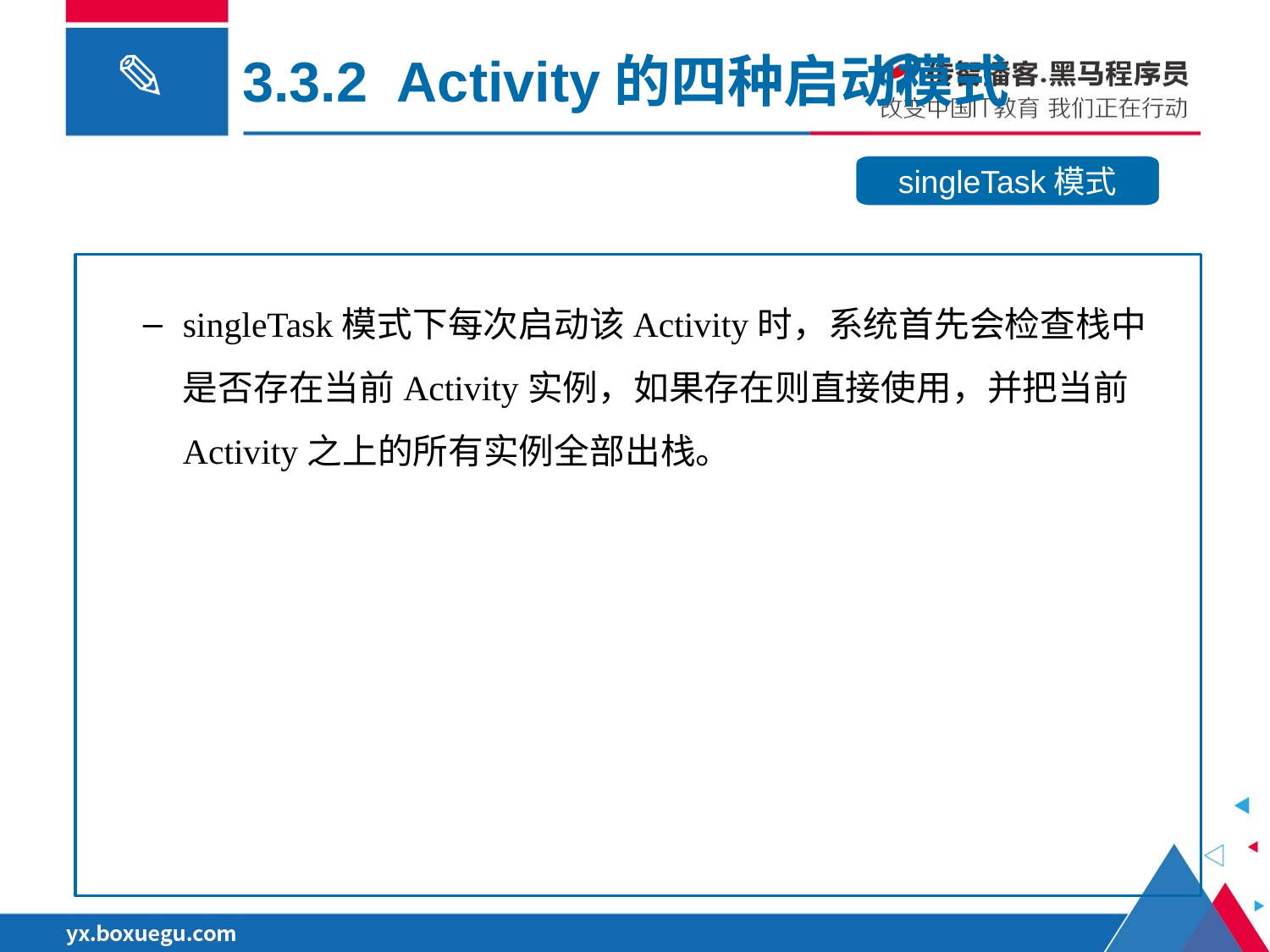

3.3.2  Activity的四种启动模式

singleTask模式

singleTask模式下每次启动该Activity时，系统首先会检查栈中是否存在当前Activity实例，如果存在则直接使用，并把当前Activity之上的所有实例全部出栈。